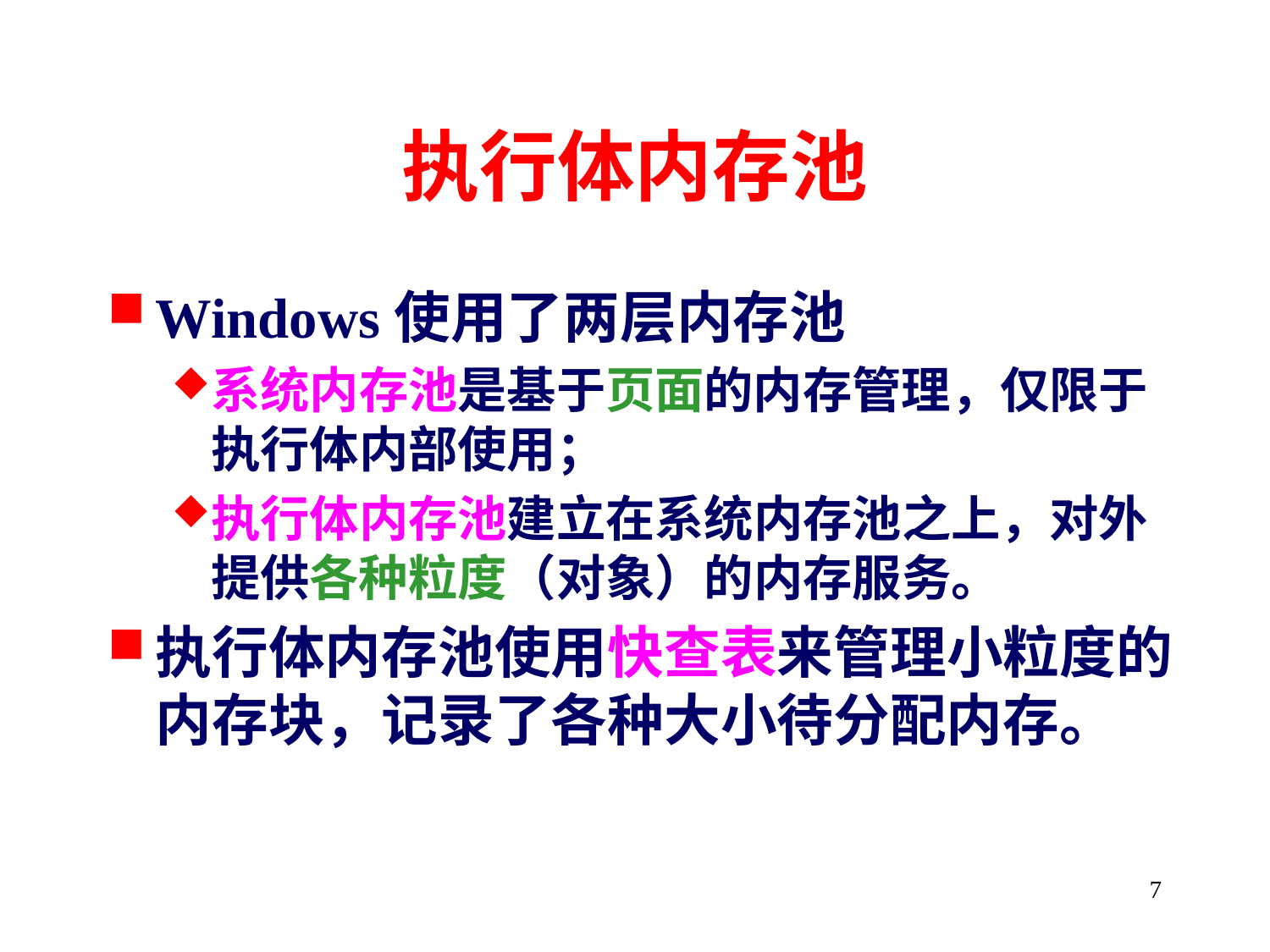

# 执行体内存池
Windows使用了两层内存池
系统内存池是基于页面的内存管理，仅限于执行体内部使用；
执行体内存池建立在系统内存池之上，对外提供各种粒度（对象）的内存服务。
执行体内存池使用快查表来管理小粒度的内存块，记录了各种大小待分配内存。
7